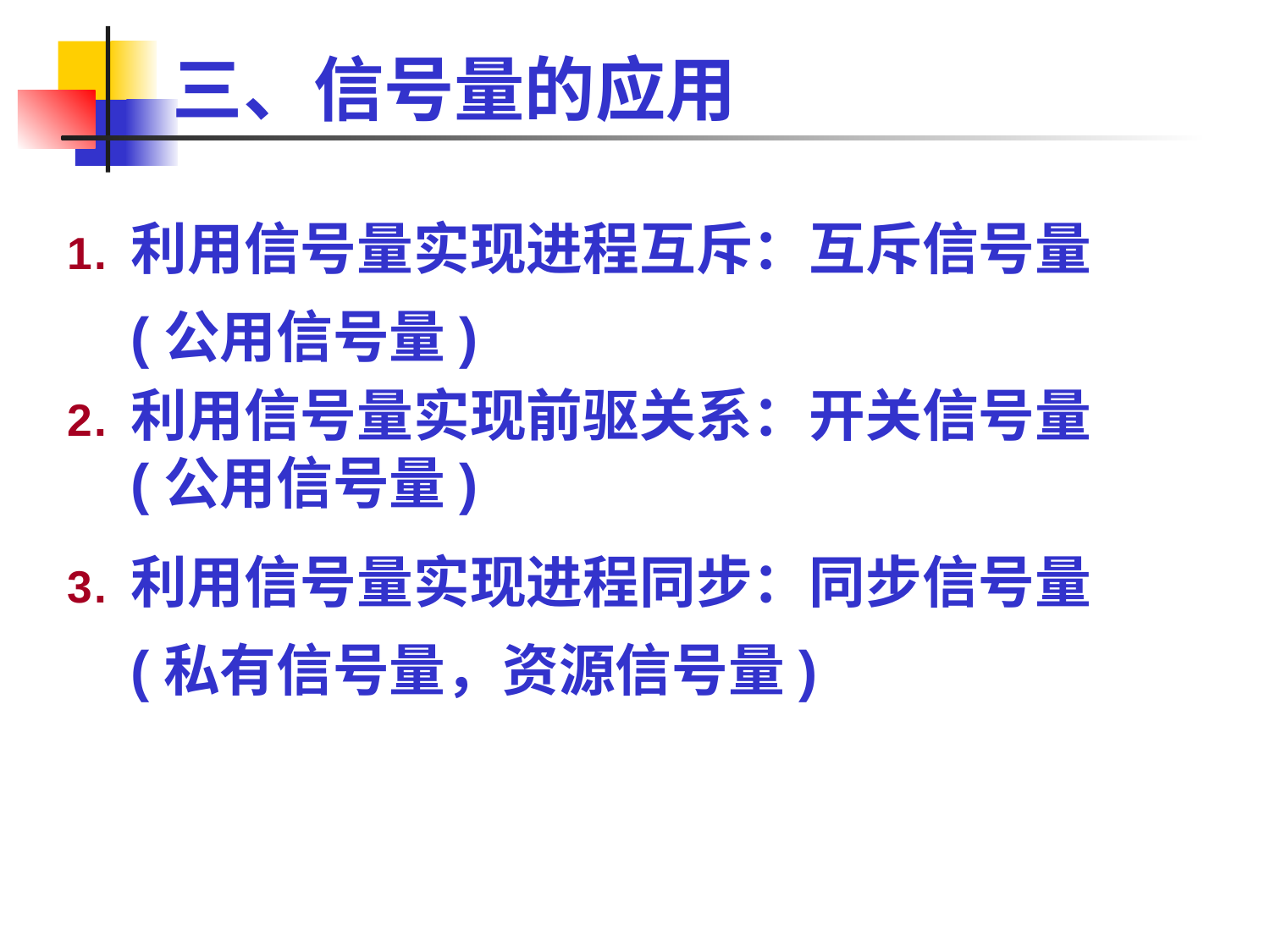

# 三、信号量的应用
利用信号量实现进程互斥：互斥信号量(公用信号量)
利用信号量实现前驱关系：开关信号量(公用信号量)
利用信号量实现进程同步：同步信号量(私有信号量，资源信号量)